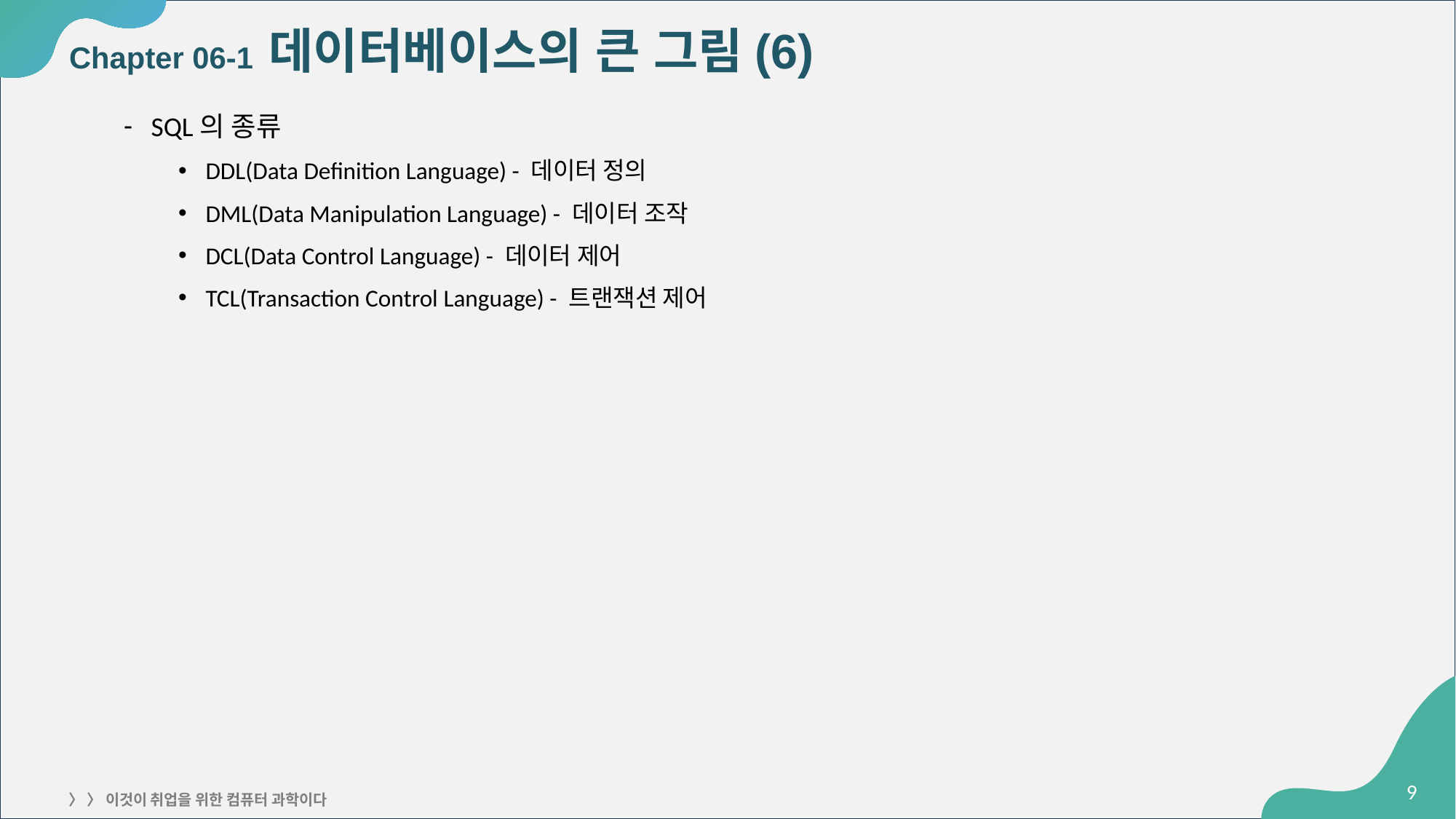

# Chapter 06-1 데이터베이스의 큰 그림(6)
SQL의 종류
DDL(Data Definition Language) - 데이터 정의
DML(Data Manipulation Language) - 데이터 조작
DCL(Data Control Language) - 데이터 제어
TCL(Transaction Control Language) - 트랜잭션 제어

9
〉 〉 이것이 취업을 위한 컴퓨터 과학이다